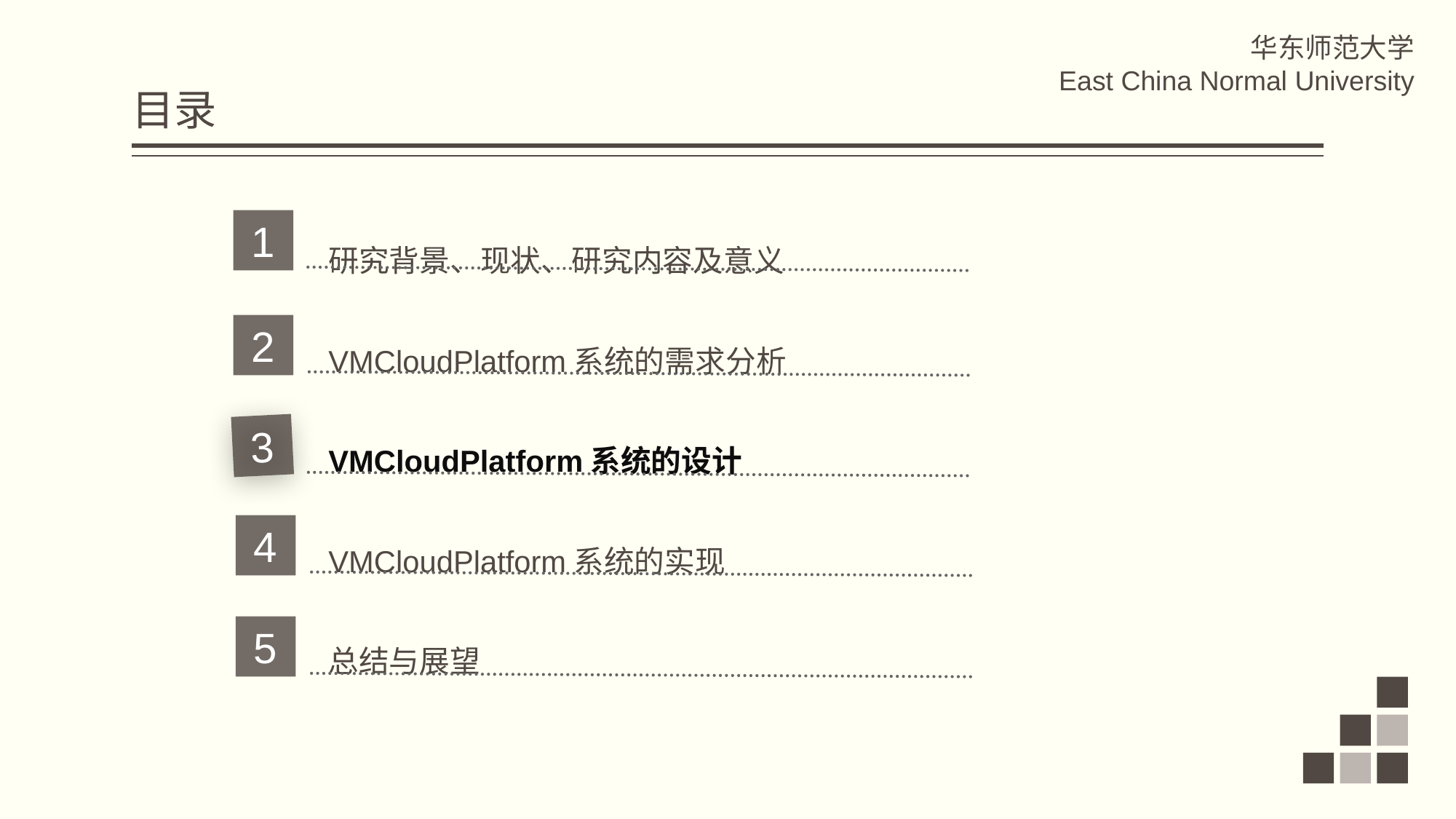

# 目录
华东师范大学
East China Normal University
研究背景、现状、研究内容及意义
VMCloudPlatform系统的需求分析
VMCloudPlatform系统的设计
VMCloudPlatform系统的实现
总结与展望

1
2
3
4
5